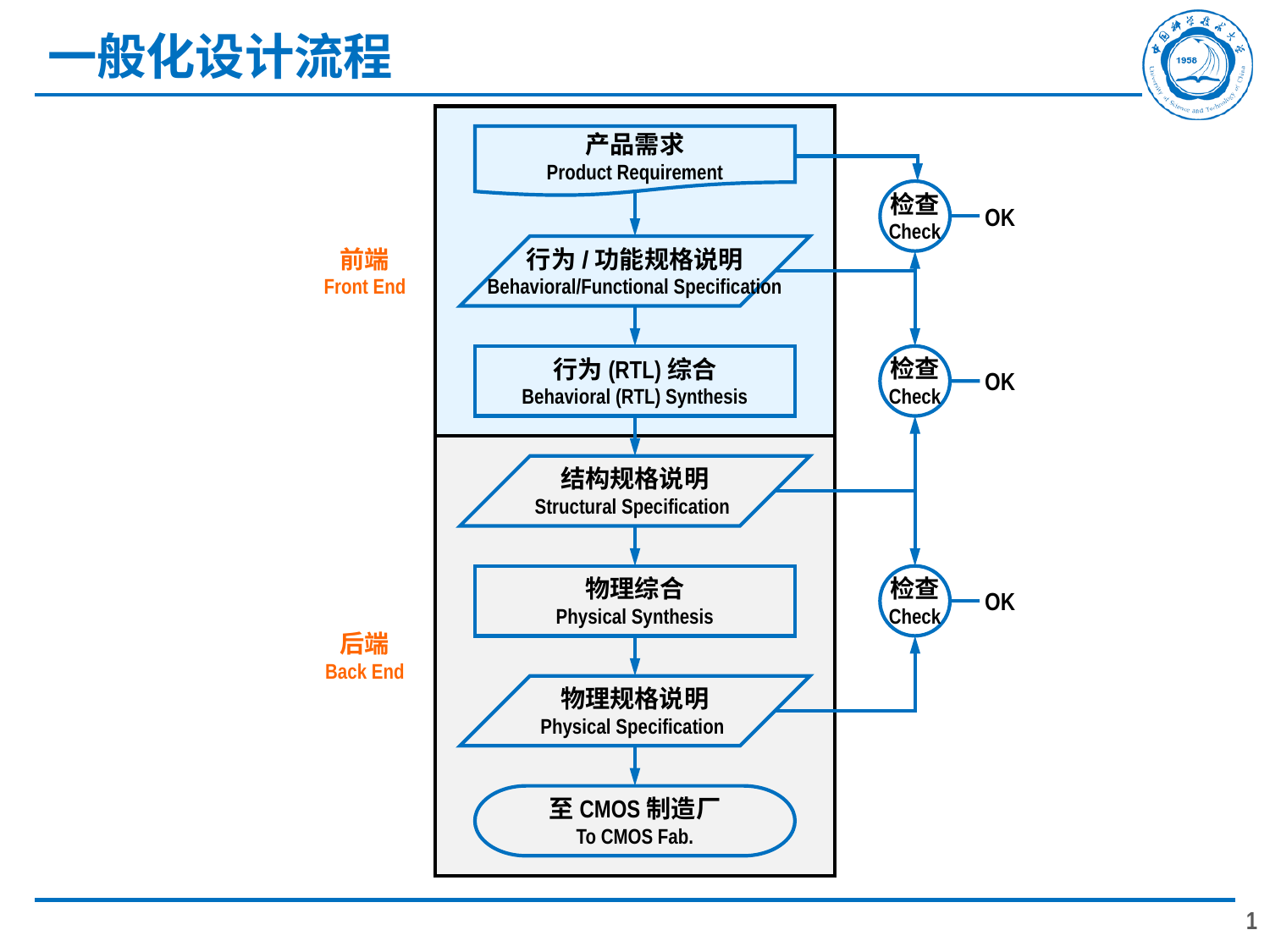

# 一般化设计流程

产品需求
Product Requirement

OK
检查
Check
行为/功能规格说明
Behavioral/Functional Specification
前端
Front End
行为(RTL)综合
Behavioral (RTL) Synthesis
OK
检查
Check

结构规格说明
Structural Specification
OK
物理综合
Physical Synthesis
检查
Check
后端
Back End

物理规格说明
Physical Specification
至CMOS制造厂
To CMOS Fab.
1